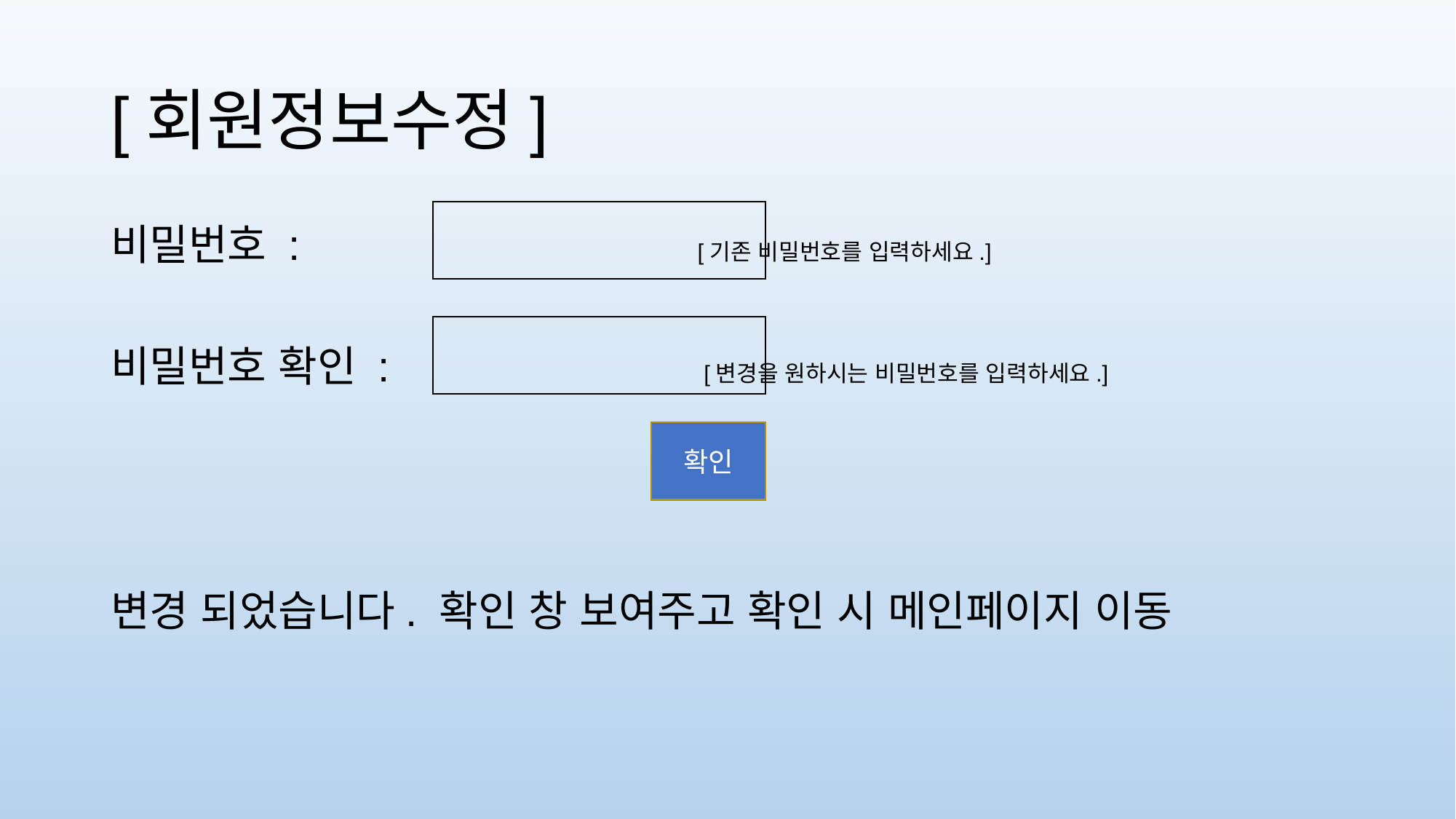

# [회원정보수정]

비밀번호 :                                         [기존 비밀번호를 입력하세요.]

비밀번호 확인 :                           [변경을 원하시는 비밀번호를 입력하세요.]

변경 되었습니다. 확인 창 보여주고 확인 시 메인페이지 이동

확인